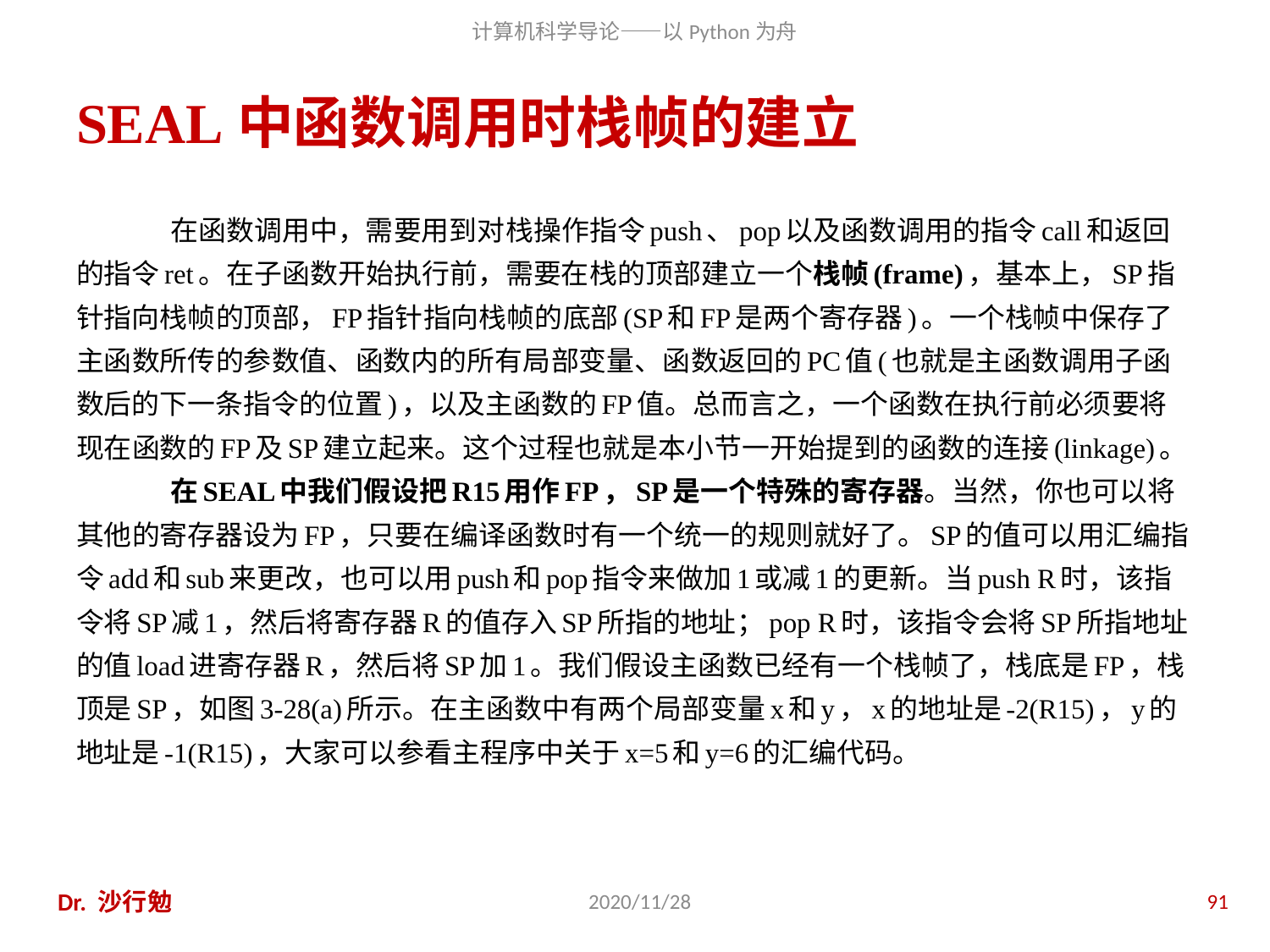

# SEAL中函数调用时栈帧的建立
在函数调用中，需要用到对栈操作指令push、pop以及函数调用的指令call和返回的指令ret。在子函数开始执行前，需要在栈的顶部建立一个栈帧(frame)，基本上，SP指针指向栈帧的顶部，FP指针指向栈帧的底部(SP和FP是两个寄存器)。一个栈帧中保存了主函数所传的参数值、函数内的所有局部变量、函数返回的PC值(也就是主函数调用子函数后的下一条指令的位置)，以及主函数的FP值。总而言之，一个函数在执行前必须要将现在函数的FP及SP建立起来。这个过程也就是本小节一开始提到的函数的连接(linkage)。
在SEAL中我们假设把R15用作FP，SP是一个特殊的寄存器。当然，你也可以将其他的寄存器设为FP，只要在编译函数时有一个统一的规则就好了。SP的值可以用汇编指令add和sub来更改，也可以用push和pop指令来做加1或减1的更新。当push R时，该指令将SP减1，然后将寄存器R的值存入SP所指的地址；pop R时，该指令会将SP所指地址的值load进寄存器R，然后将SP加1。我们假设主函数已经有一个栈帧了，栈底是FP，栈顶是SP，如图3-28(a)所示。在主函数中有两个局部变量x和y，x的地址是-2(R15)，y的地址是-1(R15)，大家可以参看主程序中关于x=5和y=6的汇编代码。
Dr. 沙行勉
2020/11/28
91